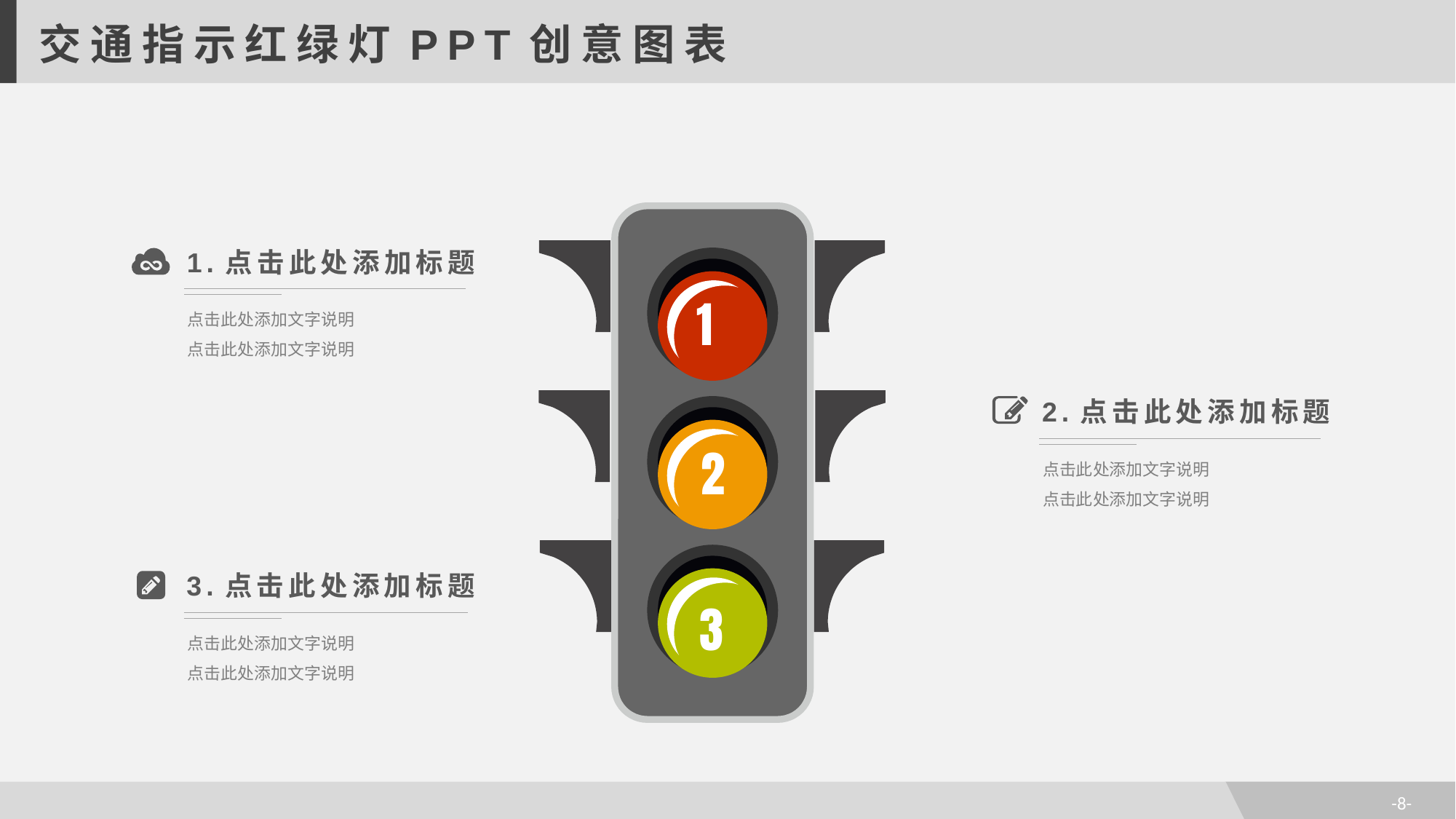

交通指示红绿灯PPT创意图表

1.点击此处添加标题

点击此处添加文字说明
点击此处添加文字说明
1
2.点击此处添加标题

点击此处添加文字说明
点击此处添加文字说明
2
3.点击此处添加标题

点击此处添加文字说明
点击此处添加文字说明
3
-8-